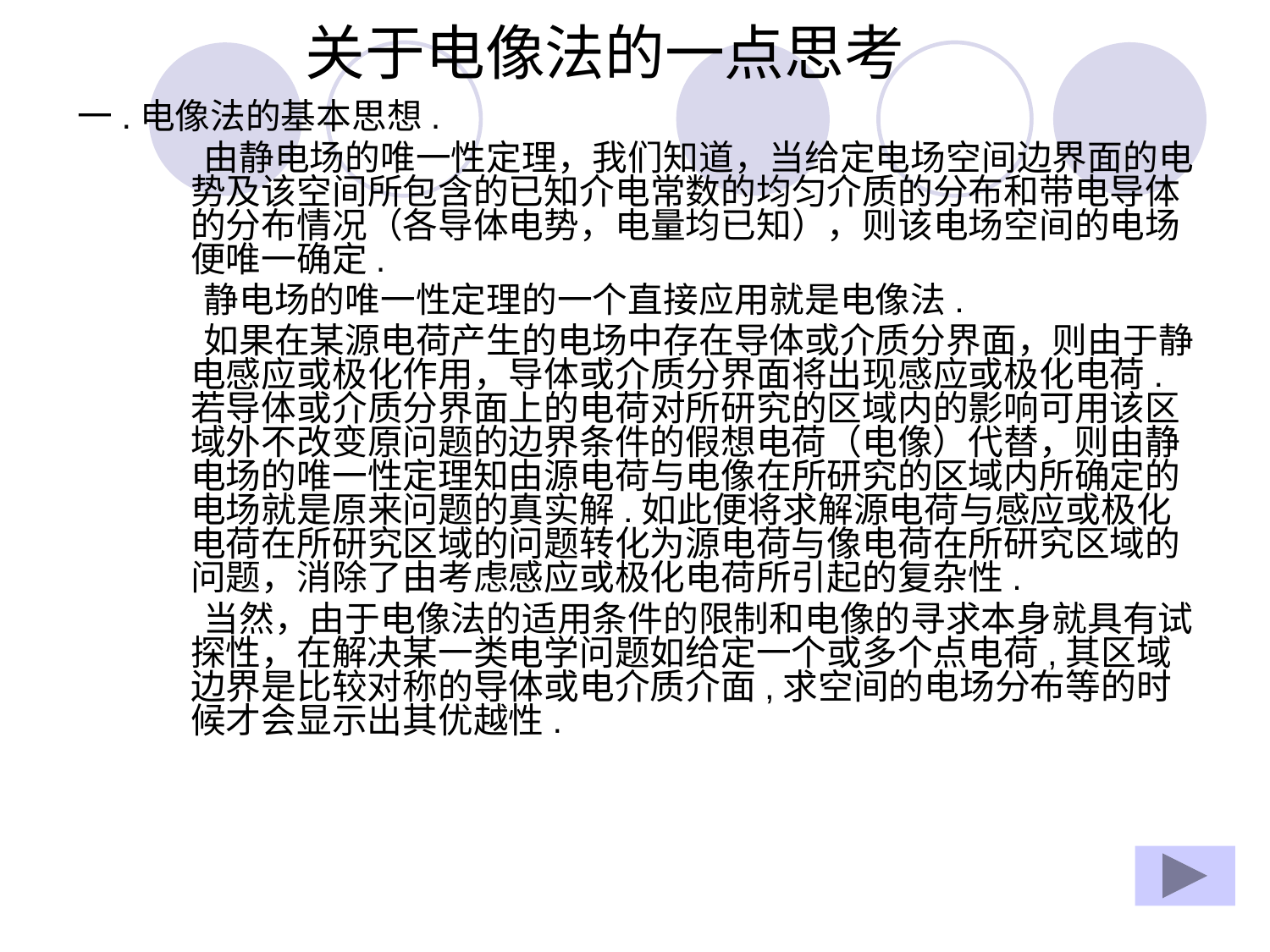

# 关于电像法的一点思考
一.电像法的基本思想.
               由静电场的唯一性定理，我们知道，当给定电场空间边界面的电势及该空间所包含的已知介电常数的均匀介质的分布和带电导体的分布情况（各导体电势，电量均已知），则该电场空间的电场便唯一确定.
               静电场的唯一性定理的一个直接应用就是电像法.
               如果在某源电荷产生的电场中存在导体或介质分界面，则由于静电感应或极化作用，导体或介质分界面将出现感应或极化电荷. 若导体或介质分界面上的电荷对所研究的区域内的影响可用该区域外不改变原问题的边界条件的假想电荷（电像）代替，则由静电场的唯一性定理知由源电荷与电像在所研究的区域内所确定的电场就是原来问题的真实解.如此便将求解源电荷与感应或极化电荷在所研究区域的问题转化为源电荷与像电荷在所研究区域的问题，消除了由考虑感应或极化电荷所引起的复杂性.
               当然，由于电像法的适用条件的限制和电像的寻求本身就具有试探性，在解决某一类电学问题如给定一个或多个点电荷,其区域边界是比较对称的导体或电介质介面,求空间的电场分布等的时候才会显示出其优越性.